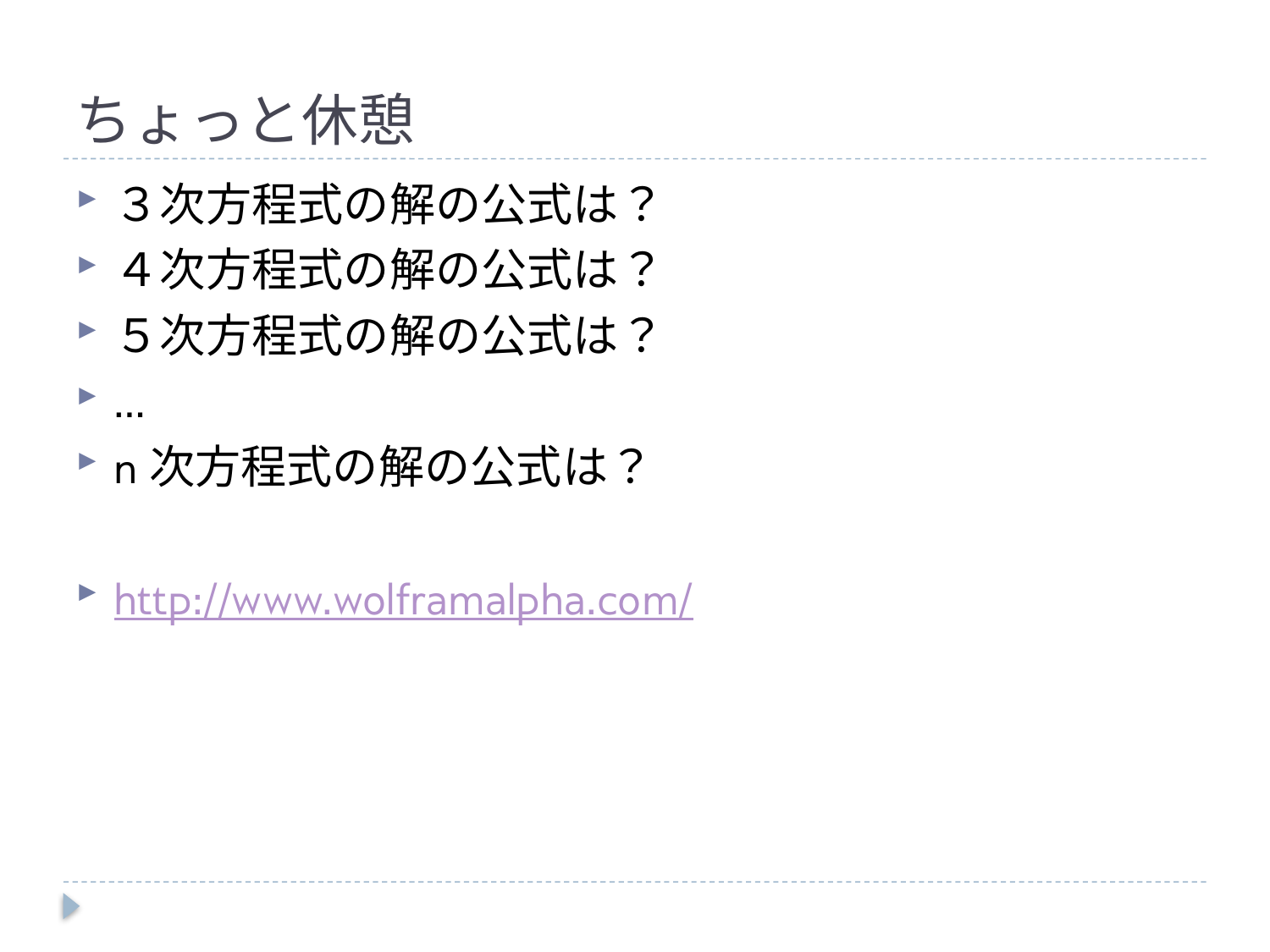

# ちょっと休憩
３次方程式の解の公式は？
４次方程式の解の公式は？
５次方程式の解の公式は？
…
n次方程式の解の公式は？

http://www.wolframalpha.com/